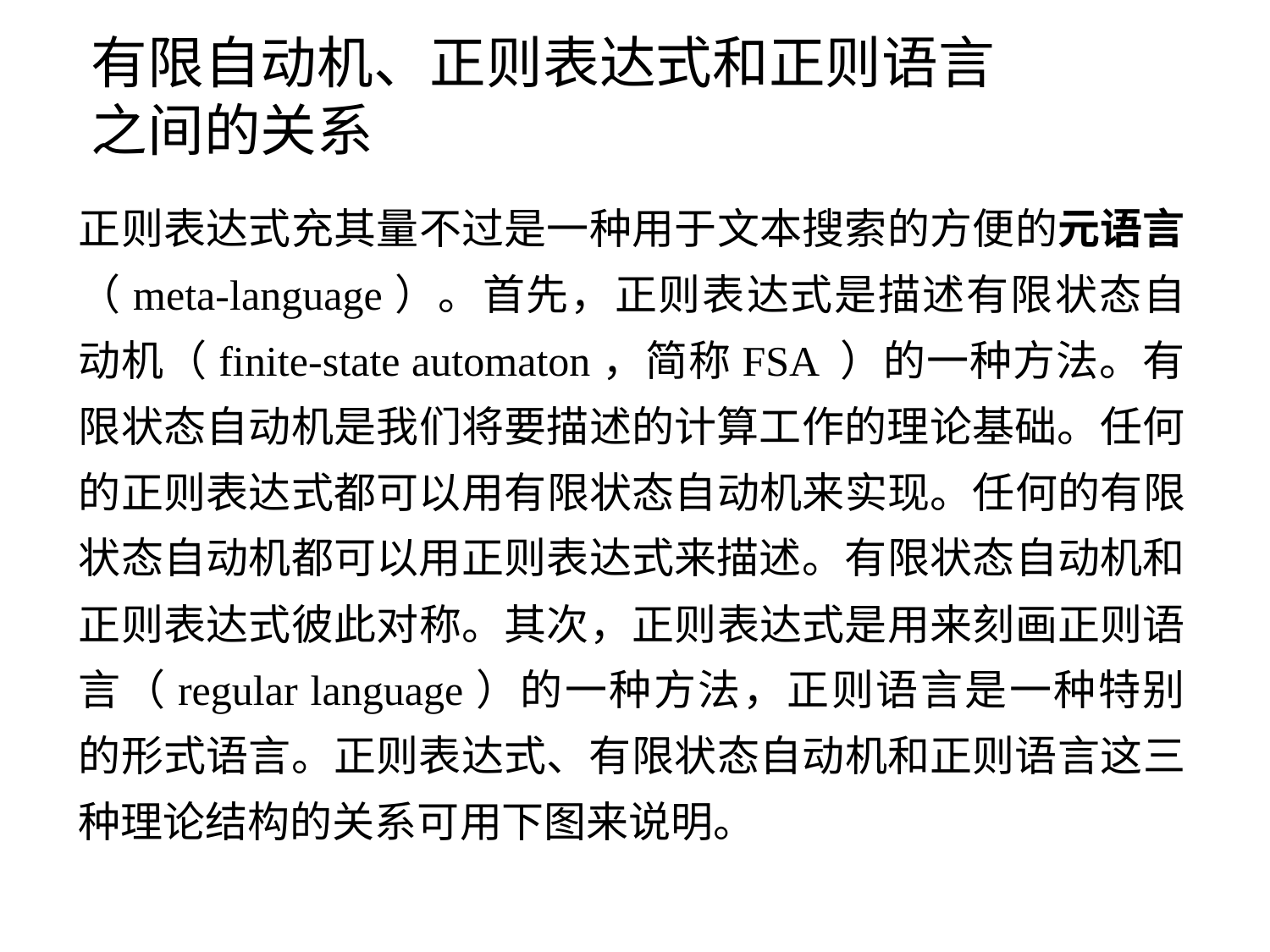

有限自动机、正则表达式和正则语言之间的关系
正则表达式充其量不过是一种用于文本搜索的方便的元语言（meta-language）。首先，正则表达式是描述有限状态自动机（finite-state automaton，简称FSA ）的一种方法。有限状态自动机是我们将要描述的计算工作的理论基础。任何的正则表达式都可以用有限状态自动机来实现。任何的有限状态自动机都可以用正则表达式来描述。有限状态自动机和正则表达式彼此对称。其次，正则表达式是用来刻画正则语言（regular language）的一种方法，正则语言是一种特别的形式语言。正则表达式、有限状态自动机和正则语言这三种理论结构的关系可用下图来说明。